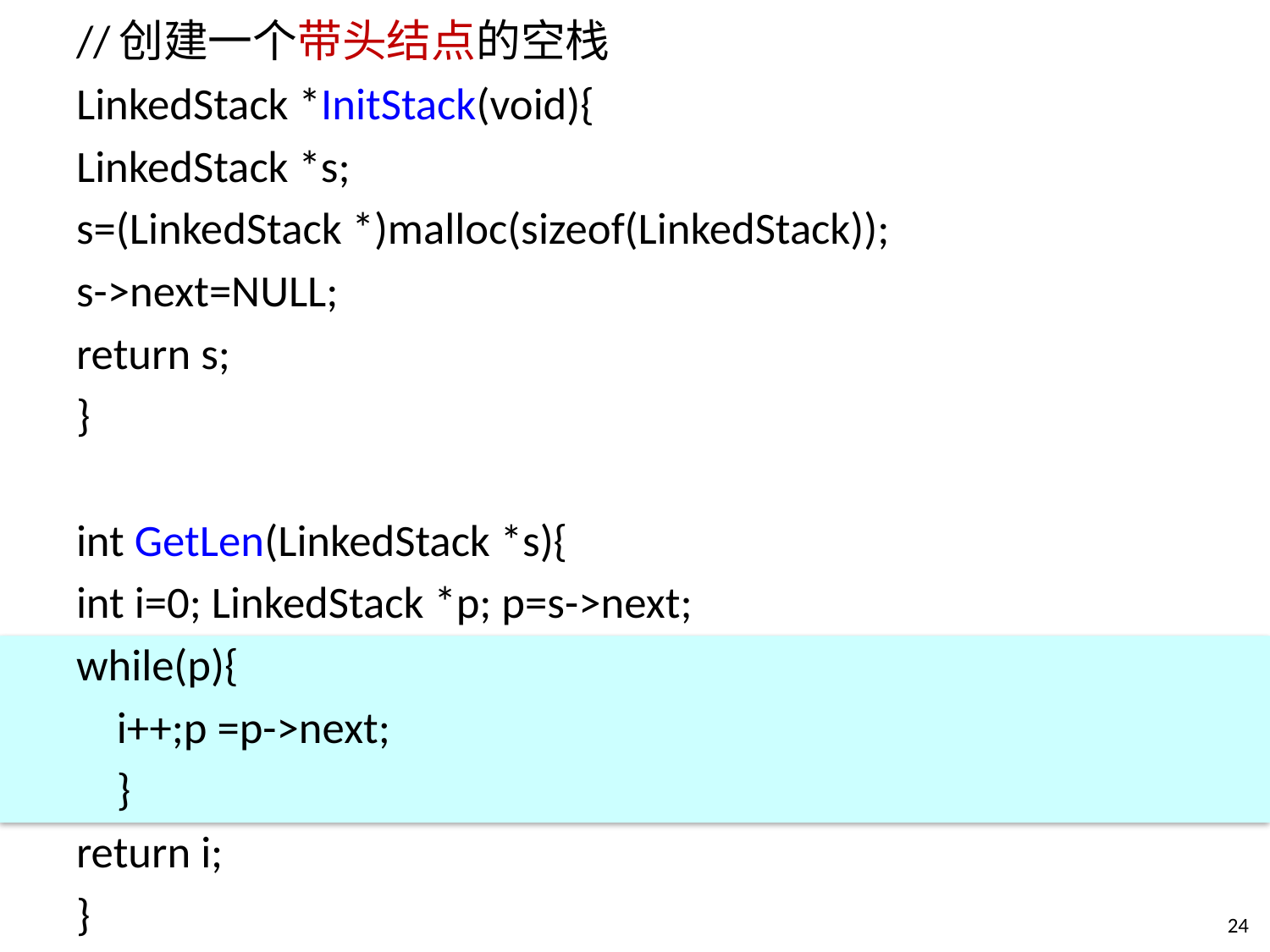

# //创建一个带头结点的空栈
LinkedStack *InitStack(void){
LinkedStack *s;
s=(LinkedStack *)malloc(sizeof(LinkedStack));
s->next=NULL;
return s;
}

int GetLen(LinkedStack *s){
int i=0; LinkedStack *p; p=s->next;
while(p){
    i++;p =p->next;
    }
return i;
}

24